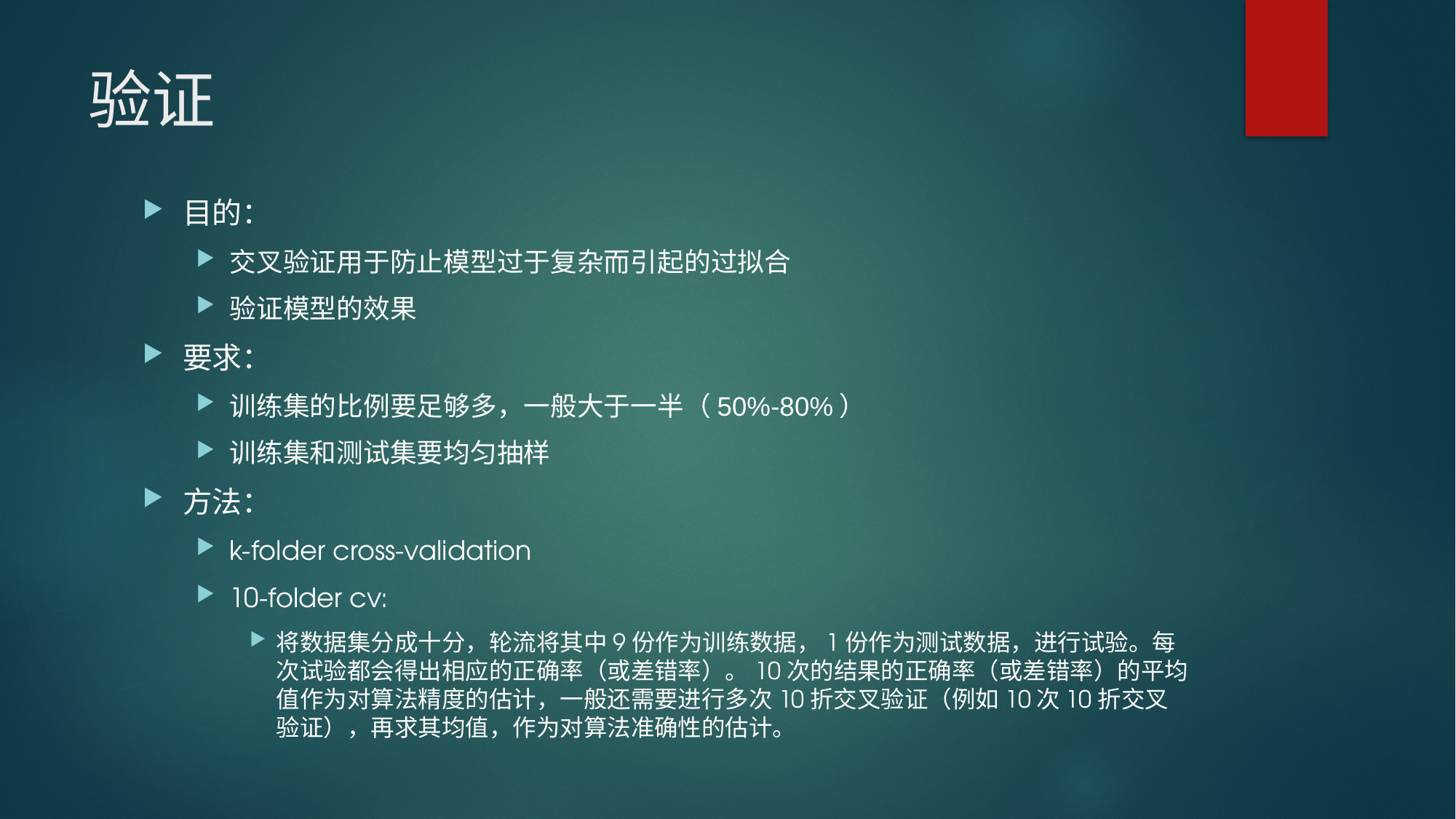

# 验证
目的：
交叉验证用于防止模型过于复杂而引起的过拟合
验证模型的效果
要求：
训练集的比例要足够多，一般大于一半（50%-80%）
训练集和测试集要均匀抽样
方法：
k-folder cross-validation
10-folder cv:
将数据集分成十分，轮流将其中9份作为训练数据，1份作为测试数据，进行试验。每次试验都会得出相应的正确率（或差错率）。10次的结果的正确率（或差错率）的平均值作为对算法精度的估计，一般还需要进行多次10折交叉验证（例如10次10折交叉验证），再求其均值，作为对算法准确性的估计。